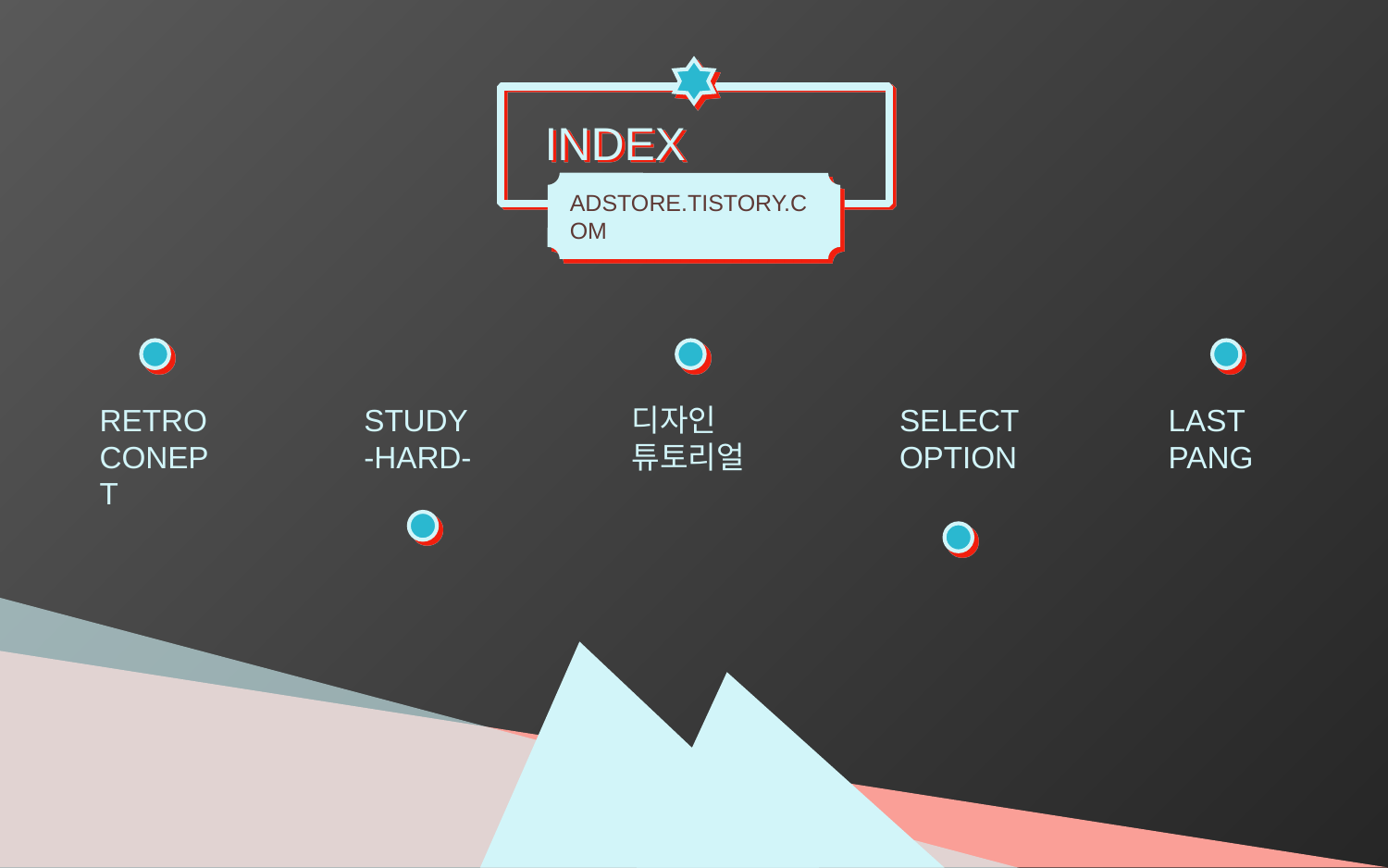

# INDEX
ADSTORE.TISTORY.COM

RETRO
CONEPT
STUDY
-HARD-
디자인
튜토리얼
SELECT
OPTION
LAST
PANG